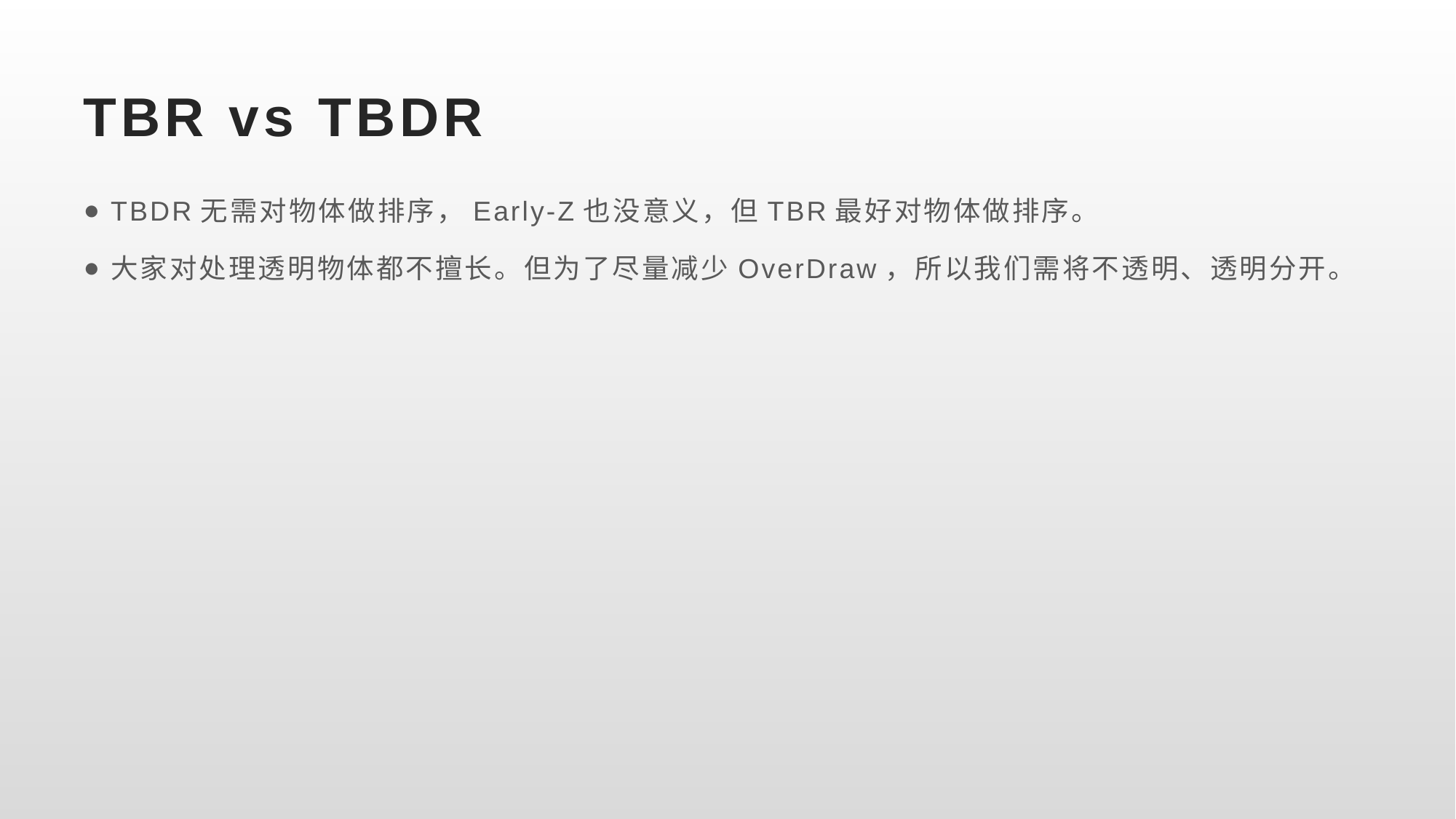

# TBR vs TBDR
TBDR无需对物体做排序，Early-Z也没意义，但TBR最好对物体做排序。
大家对处理透明物体都不擅长。但为了尽量减少OverDraw，所以我们需将不透明、透明分开。